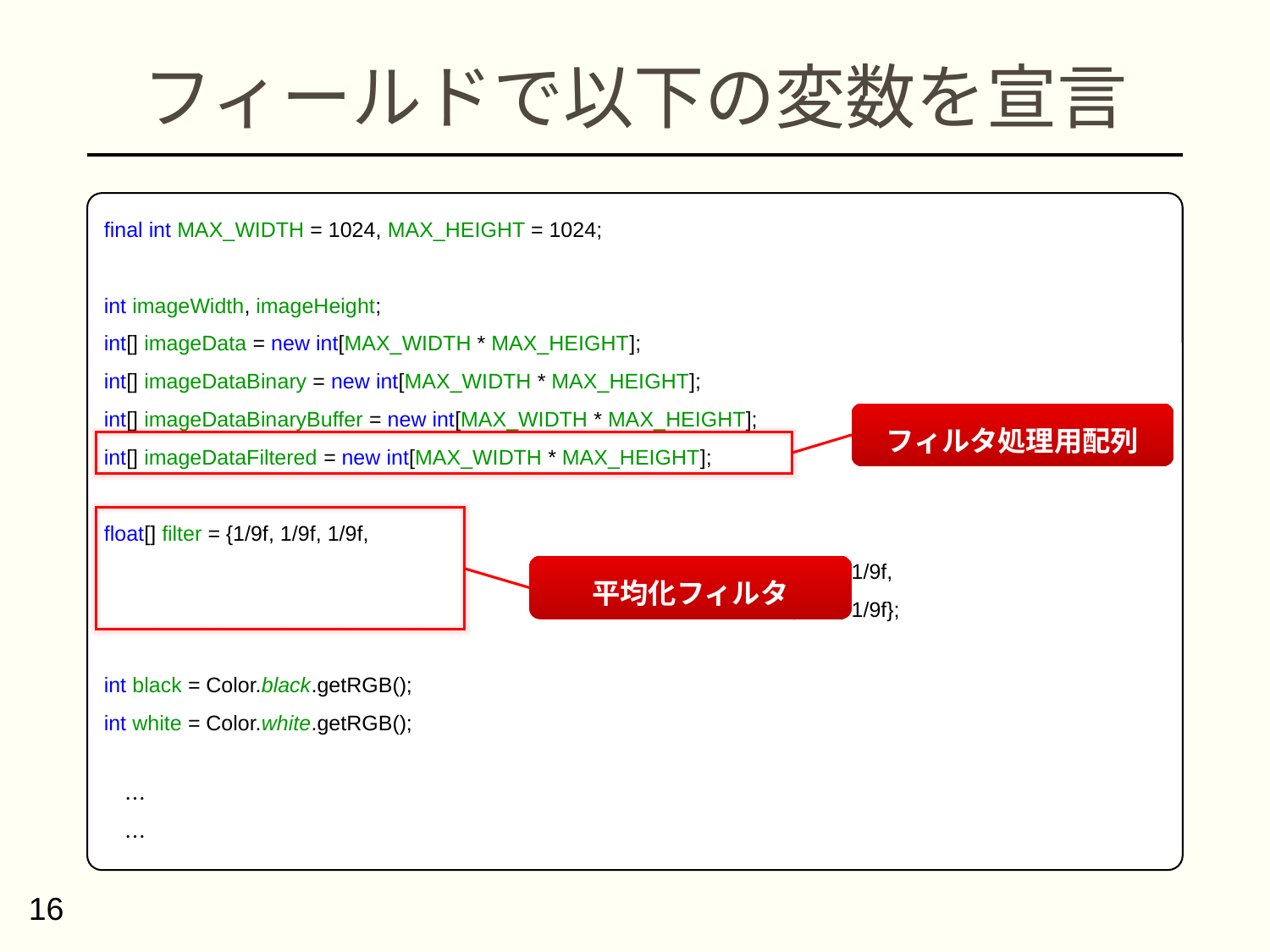

# フィールドで以下の変数を宣言
final int MAX_WIDTH = 1024, MAX_HEIGHT = 1024;

int imageWidth, imageHeight;
int[] imageData = new int[MAX_WIDTH * MAX_HEIGHT];
int[] imageDataBinary = new int[MAX_WIDTH * MAX_HEIGHT];
int[] imageDataBinaryBuffer = new int[MAX_WIDTH * MAX_HEIGHT];
int[] imageDataFiltered = new int[MAX_WIDTH * MAX_HEIGHT];

float[] filter = {1/9f, 1/9f, 1/9f,
					   1/9f, 1/9f, 1/9f,
					   1/9f, 1/9f, 1/9f};

int black = Color.black.getRGB();
int white = Color.white.getRGB();

　…
　…
フィルタ処理用配列

平均化フィルタ
16